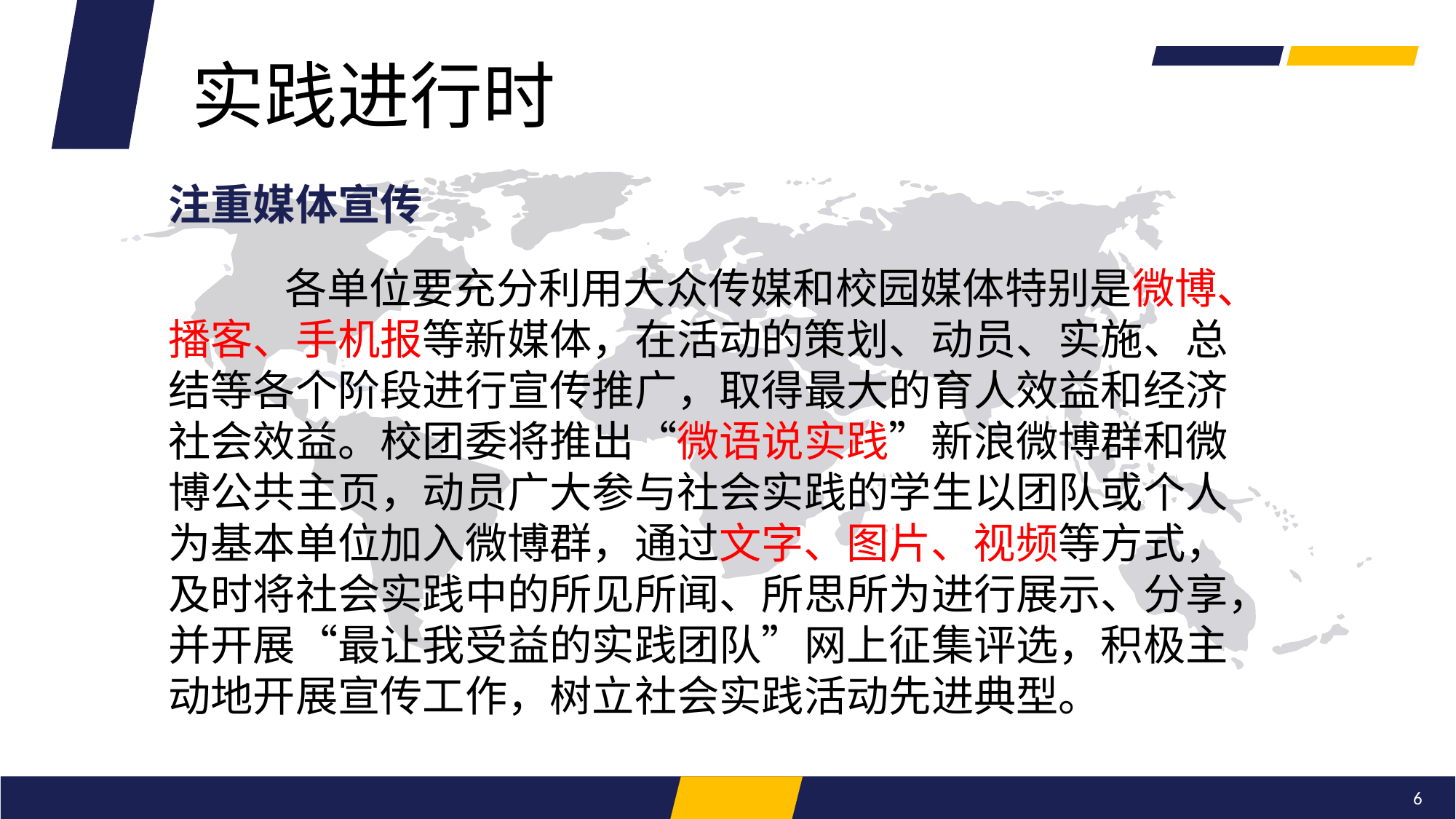

实践进行时

注重媒体宣传

           各单位要充分利用大众传媒和校园媒体特别是微博、播客、手机报等新媒体，在活动的策划、动员、实施、总结等各个阶段进行宣传推广，取得最大的育人效益和经济社会效益。校团委将推出“微语说实践”新浪微博群和微博公共主页，动员广大参与社会实践的学生以团队或个人为基本单位加入微博群，通过文字、图片、视频等方式，及时将社会实践中的所见所闻、所思所为进行展示、分享，并开展“最让我受益的实践团队”网上征集评选，积极主动地开展宣传工作，树立社会实践活动先进典型。
6